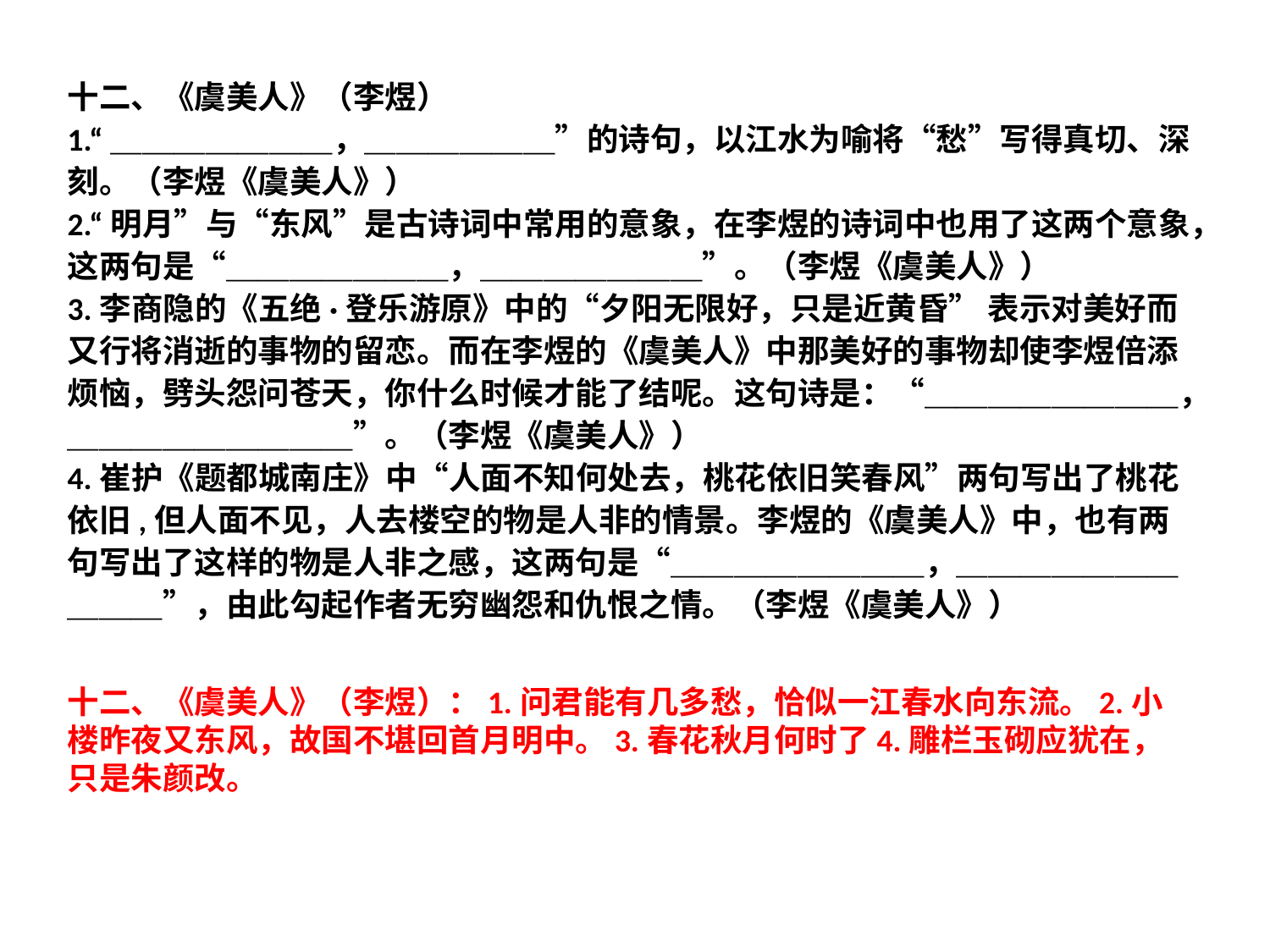

十二、《虞美人》（李煜）
1.“＿＿＿＿＿＿＿，＿＿＿＿＿＿”的诗句，以江水为喻将“愁”写得真切、深刻。（李煜《虞美人》）
2.“明月”与“东风”是古诗词中常用的意象，在李煜的诗词中也用了这两个意象，这两句是“＿＿＿＿＿＿＿，＿＿＿＿＿＿＿”。（李煜《虞美人》）
3.李商隐的《五绝·登乐游原》中的“夕阳无限好，只是近黄昏” 表示对美好而又行将消逝的事物的留恋。而在李煜的《虞美人》中那美好的事物却使李煜倍添烦恼，劈头怨问苍天，你什么时候才能了结呢。这句诗是：“＿＿＿＿＿＿＿＿，＿＿＿＿＿＿＿＿＿”。（李煜《虞美人》）
4.崔护《题都城南庄》中“人面不知何处去，桃花依旧笑春风”两句写出了桃花依旧,但人面不见，人去楼空的物是人非的情景。李煜的《虞美人》中，也有两句写出了这样的物是人非之感，这两句是“＿＿＿＿＿＿＿＿，＿＿＿＿＿＿＿＿＿＿”，由此勾起作者无穷幽怨和仇恨之情。（李煜《虞美人》）

十二、《虞美人》（李煜）：1.问君能有几多愁，恰似一江春水向东流。2.小楼昨夜又东风，故国不堪回首月明中。3.春花秋月何时了4.雕栏玉砌应犹在，只是朱颜改。